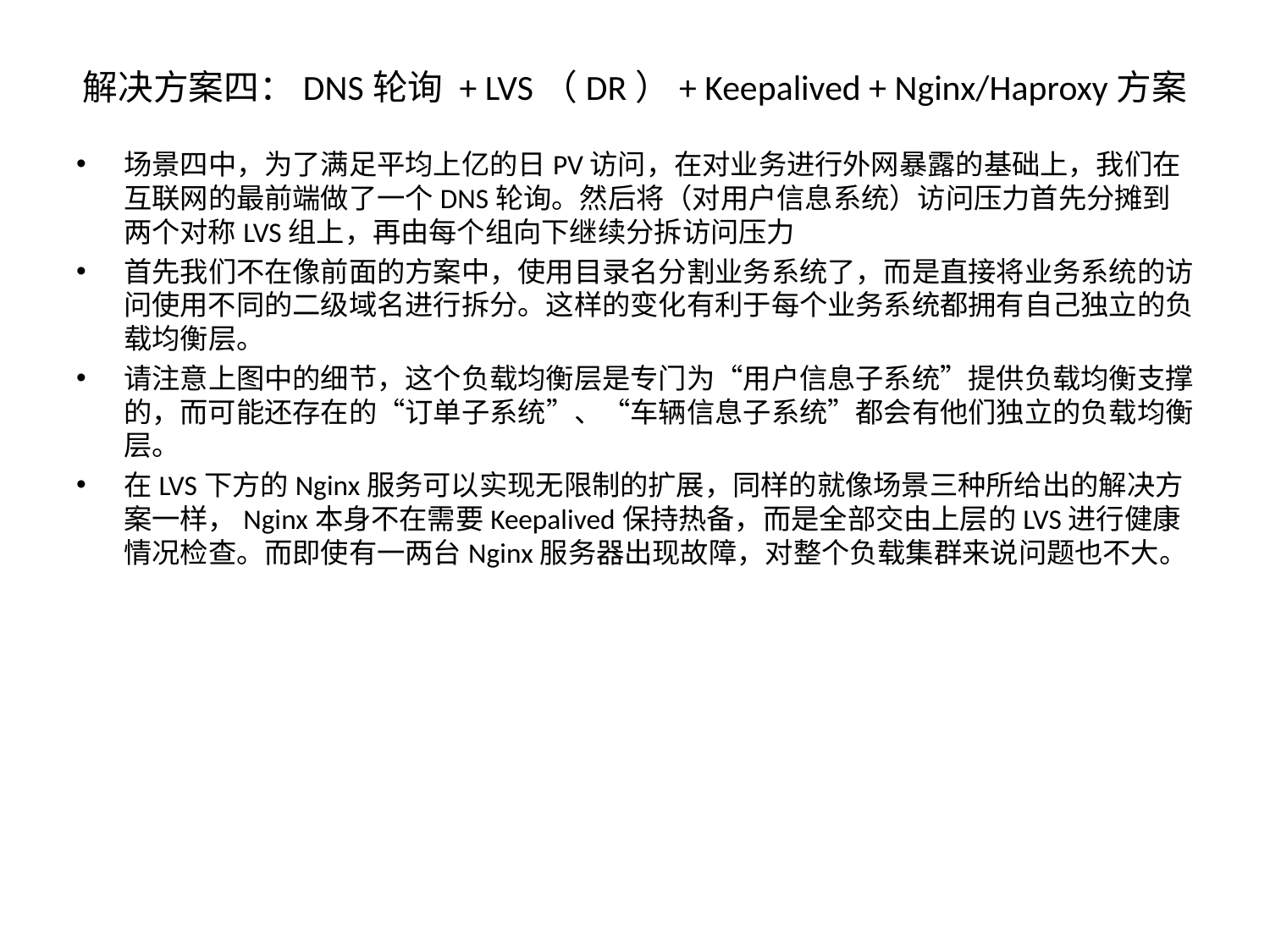

# 解决方案四：DNS轮询 + LVS（DR）+ Keepalived + Nginx/Haproxy方案
场景四中，为了满足平均上亿的日PV访问，在对业务进行外网暴露的基础上，我们在互联网的最前端做了一个DNS轮询。然后将（对用户信息系统）访问压力首先分摊到两个对称LVS组上，再由每个组向下继续分拆访问压力
首先我们不在像前面的方案中，使用目录名分割业务系统了，而是直接将业务系统的访问使用不同的二级域名进行拆分。这样的变化有利于每个业务系统都拥有自己独立的负载均衡层。
请注意上图中的细节，这个负载均衡层是专门为“用户信息子系统”提供负载均衡支撑的，而可能还存在的“订单子系统”、“车辆信息子系统”都会有他们独立的负载均衡层。
在LVS下方的Nginx服务可以实现无限制的扩展，同样的就像场景三种所给出的解决方案一样，Nginx本身不在需要Keepalived保持热备，而是全部交由上层的LVS进行健康情况检查。而即使有一两台Nginx服务器出现故障，对整个负载集群来说问题也不大。